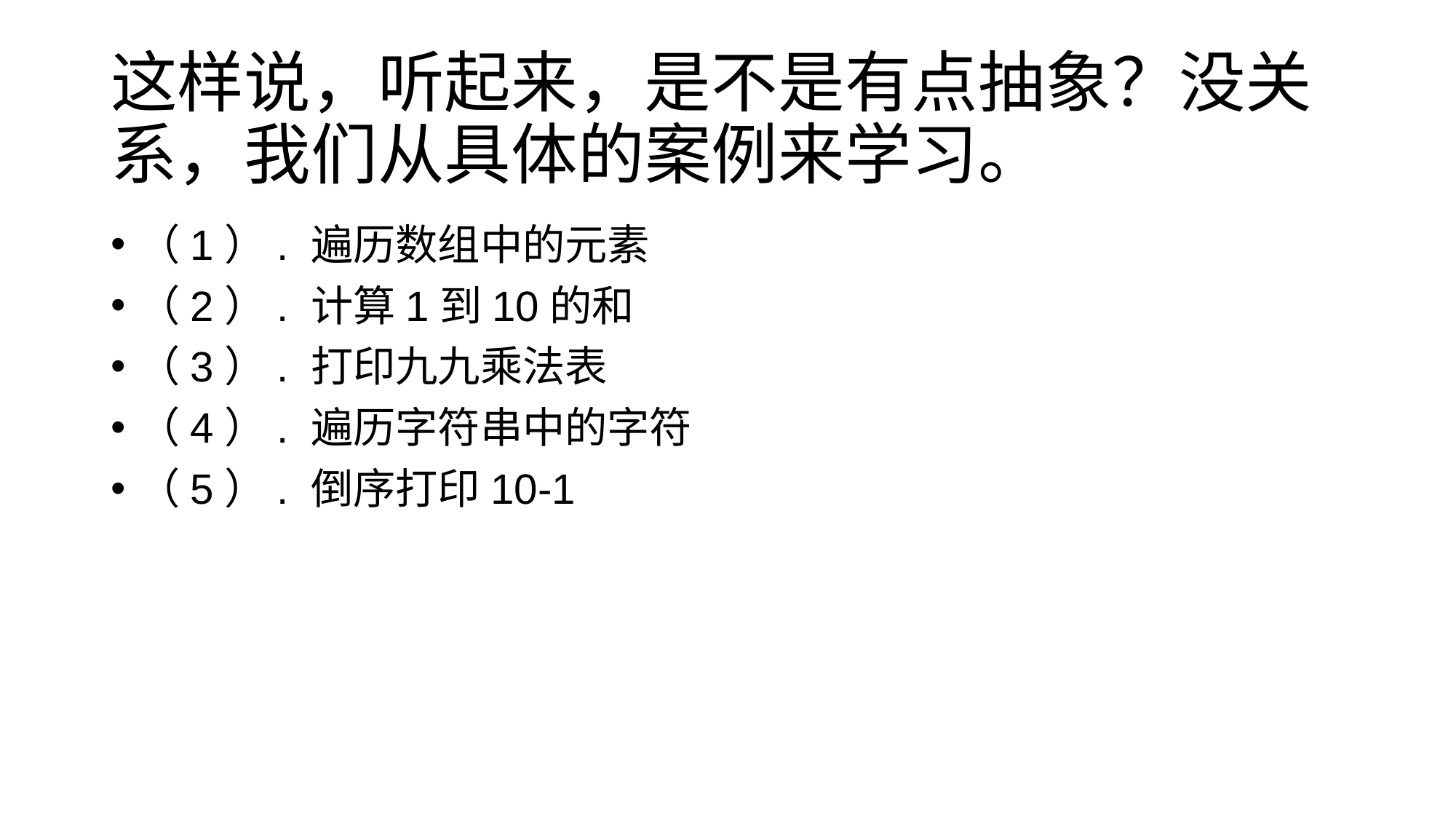

# 这样说，听起来，是不是有点抽象？没关系，我们从具体的案例来学习。
（1）. 遍历数组中的元素
（2）. 计算1到10的和
（3）. 打印九九乘法表
（4）. 遍历字符串中的字符
（5）. 倒序打印10-1